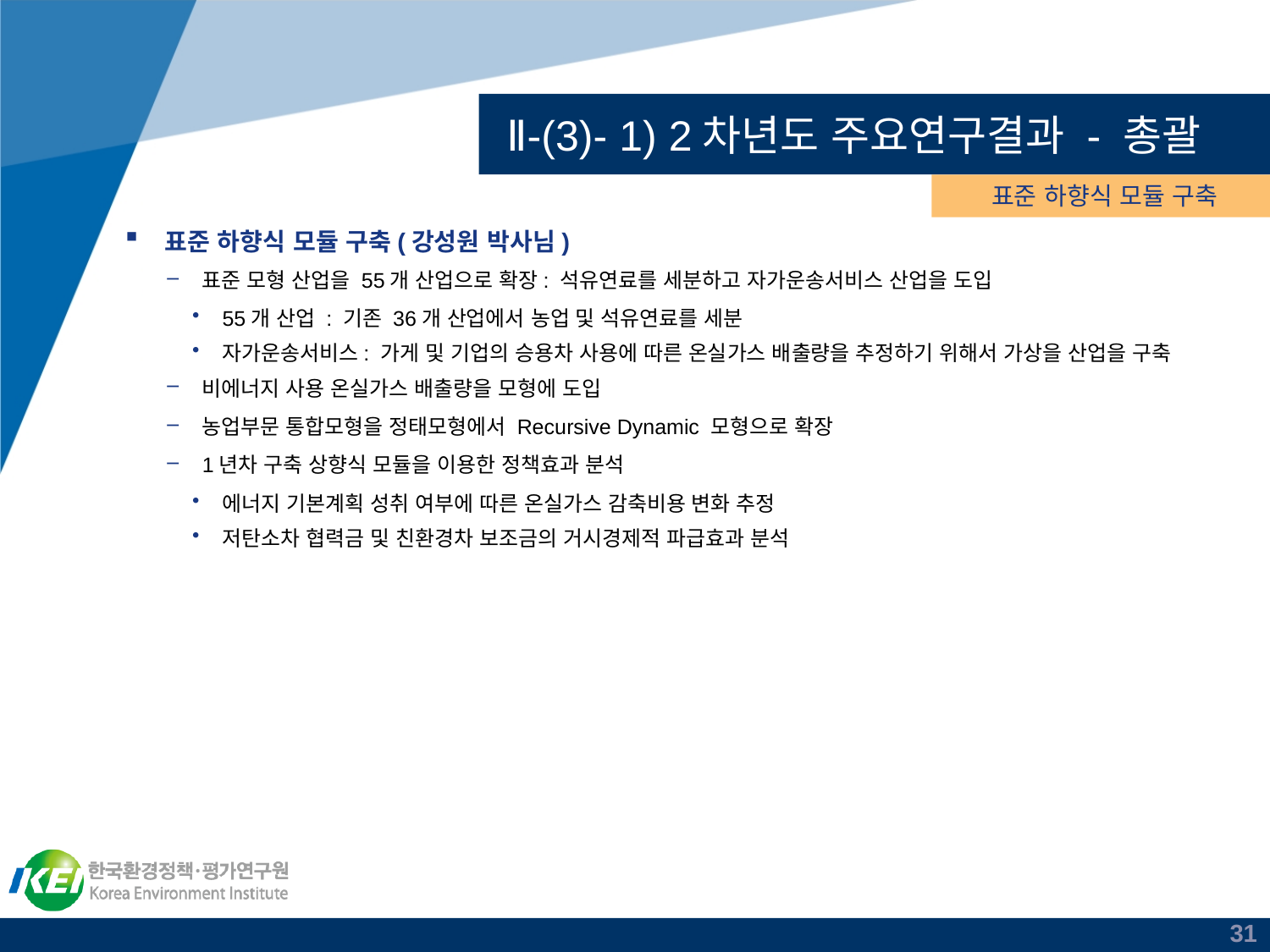

# Ⅱ-(3)- 1) 2차년도 주요연구결과 - 총괄
표준 하향식 모듈 구축
표준 하향식 모듈 구축(강성원 박사님)
표준 모형 산업을 55개 산업으로 확장: 석유연료를 세분하고 자가운송서비스 산업을 도입
55개 산업 : 기존 36개 산업에서 농업 및 석유연료를 세분
자가운송서비스: 가게 및 기업의 승용차 사용에 따른 온실가스 배출량을 추정하기 위해서 가상을 산업을 구축
비에너지 사용 온실가스 배출량을 모형에 도입
농업부문 통합모형을 정태모형에서 Recursive Dynamic 모형으로 확장
1년차 구축 상향식 모듈을 이용한 정책효과 분석
에너지 기본계획 성취 여부에 따른 온실가스 감축비용 변화 추정
저탄소차 협력금 및 친환경차 보조금의 거시경제적 파급효과 분석
31